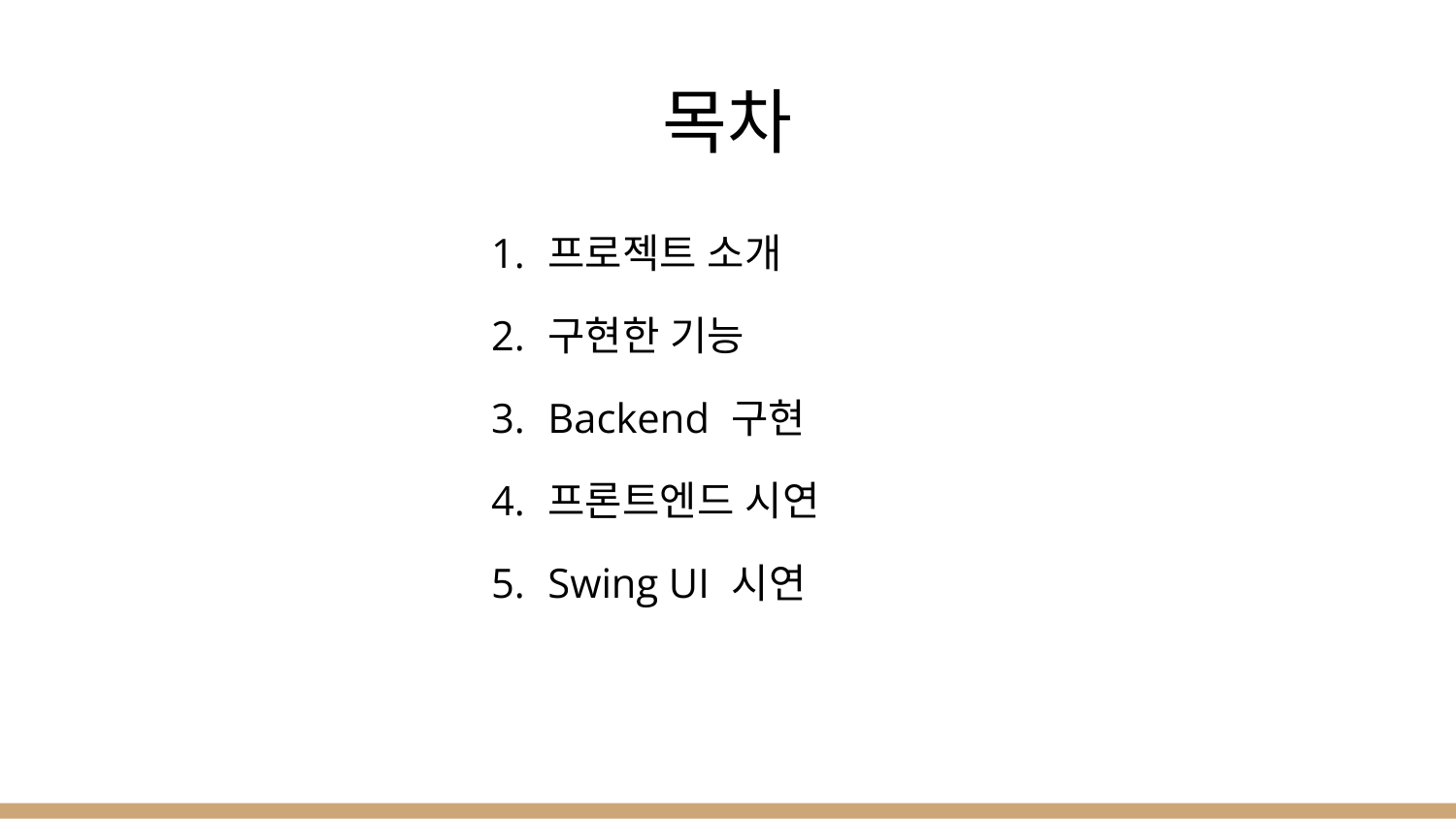

# 목차
프로젝트 소개
구현한 기능
Backend 구현
프론트엔드 시연
Swing UI 시연